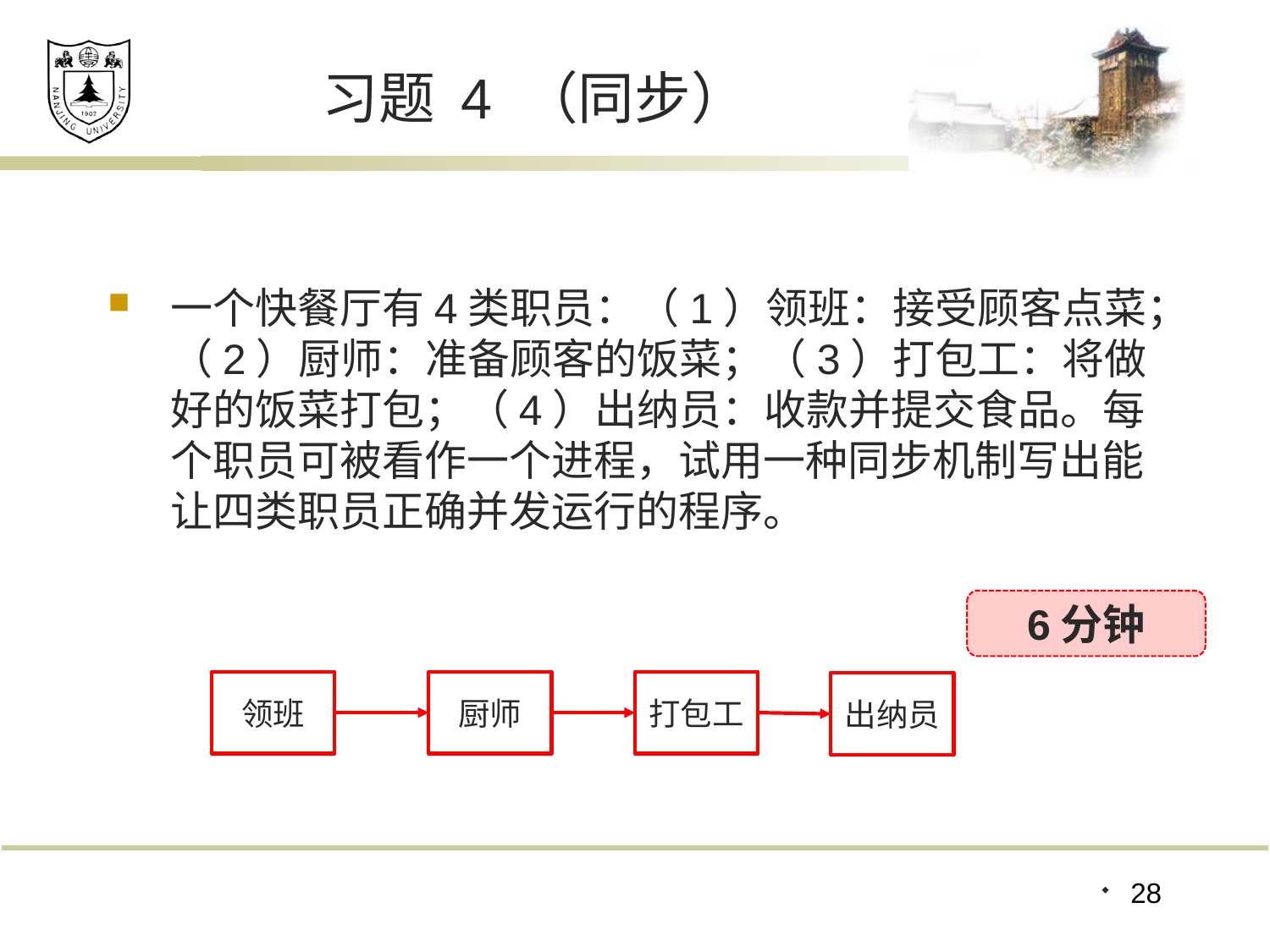

# 习题 4 （同步）
一个快餐厅有4类职员：（1）领班：接受顾客点菜；（2）厨师：准备顾客的饭菜；（3）打包工：将做好的饭菜打包；（4）出纳员：收款并提交食品。每个职员可被看作一个进程，试用一种同步机制写出能让四类职员正确并发运行的程序。
6分钟
领班
厨师
打包工
出纳员
28